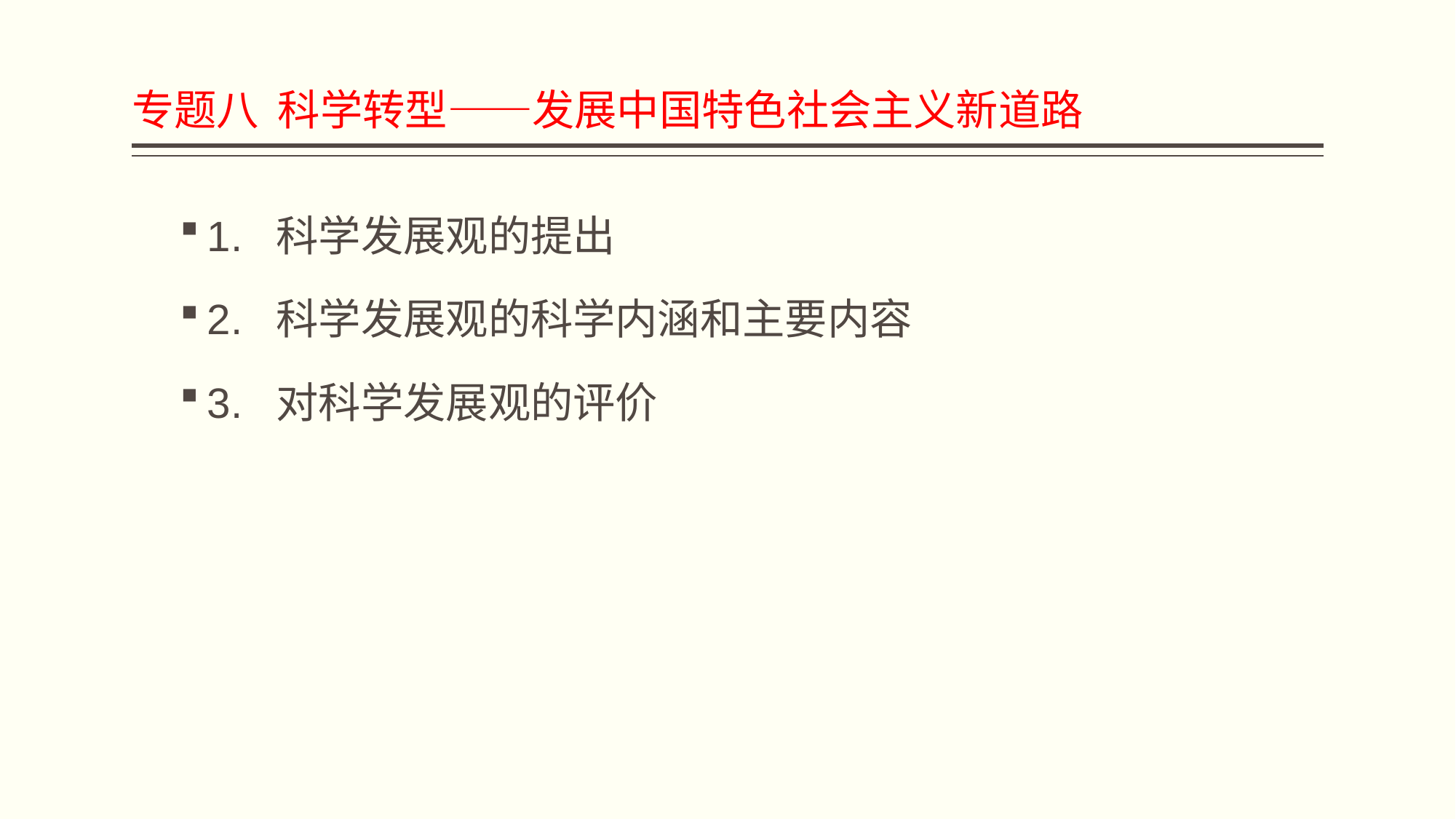

# 专题八  科学转型——发展中国特色社会主义新道路
1.  科学发展观的提出
2.  科学发展观的科学内涵和主要内容
3.  对科学发展观的评价